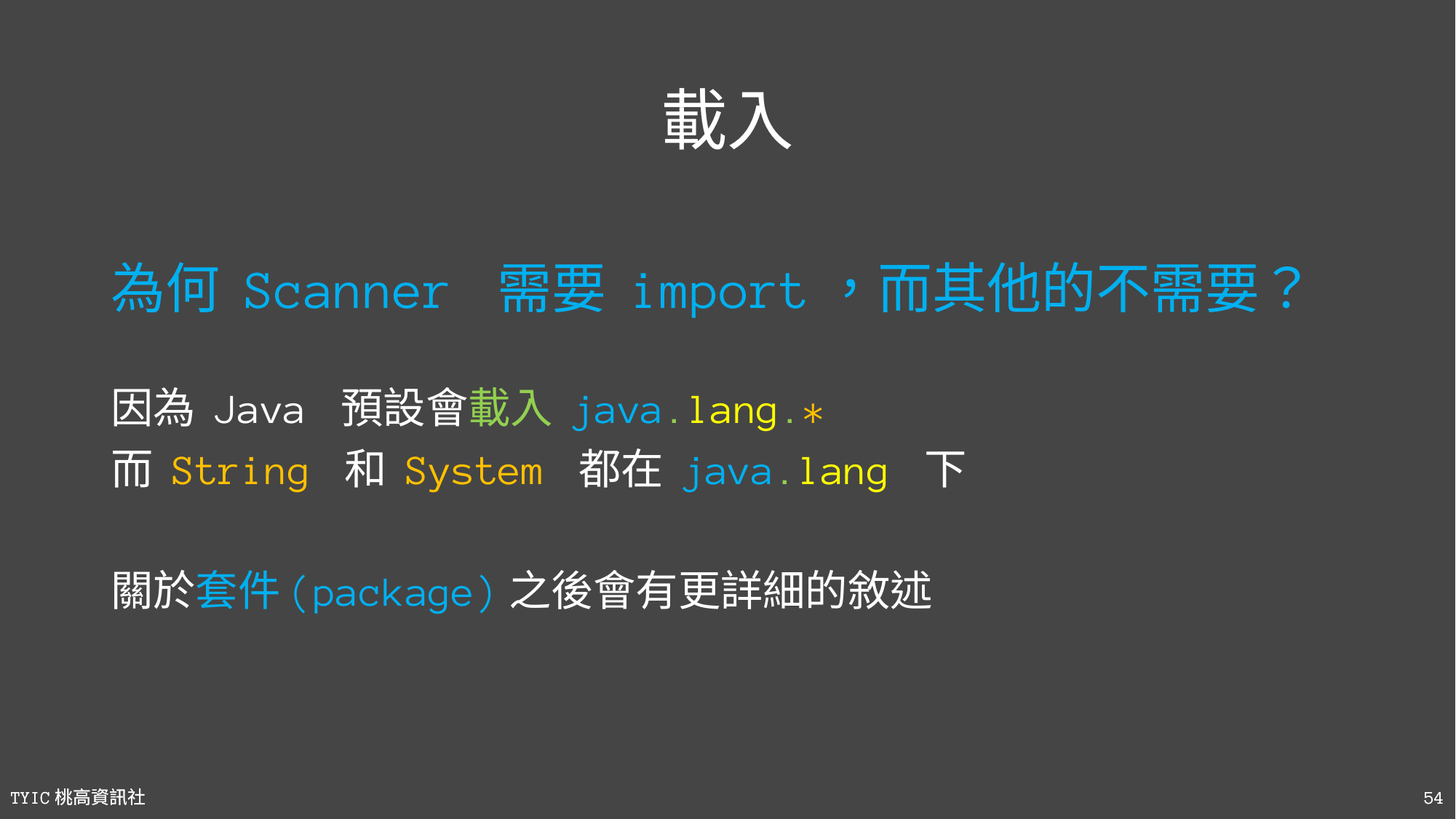

# 載入
為何 Scanner 需要 import，而其他的不需要？
因為 Java 預設會載入 java.lang.*
而 String 和 System 都在 java.lang 下

關於套件(package)之後會有更詳細的敘述